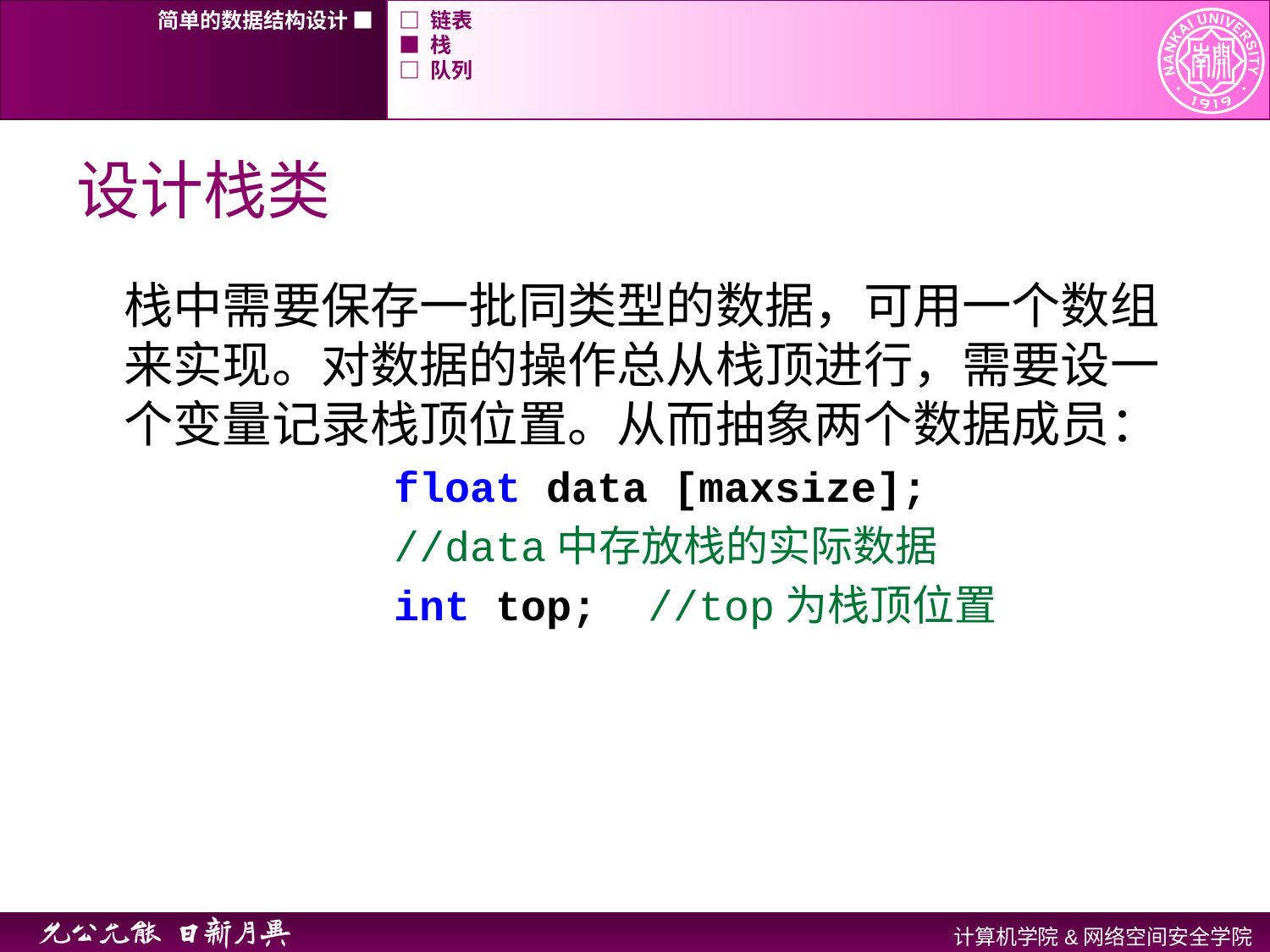

简单的数据结构设计 ■
□ 链表
■ 栈
□ 队列

# 设计栈类
栈中需要保存一批同类型的数据，可用一个数组来实现。对数据的操作总从栈顶进行，需要设一个变量记录栈顶位置。从而抽象两个数据成员：
		float data [maxsize];
		//data中存放栈的实际数据
		int top;  //top为栈顶位置